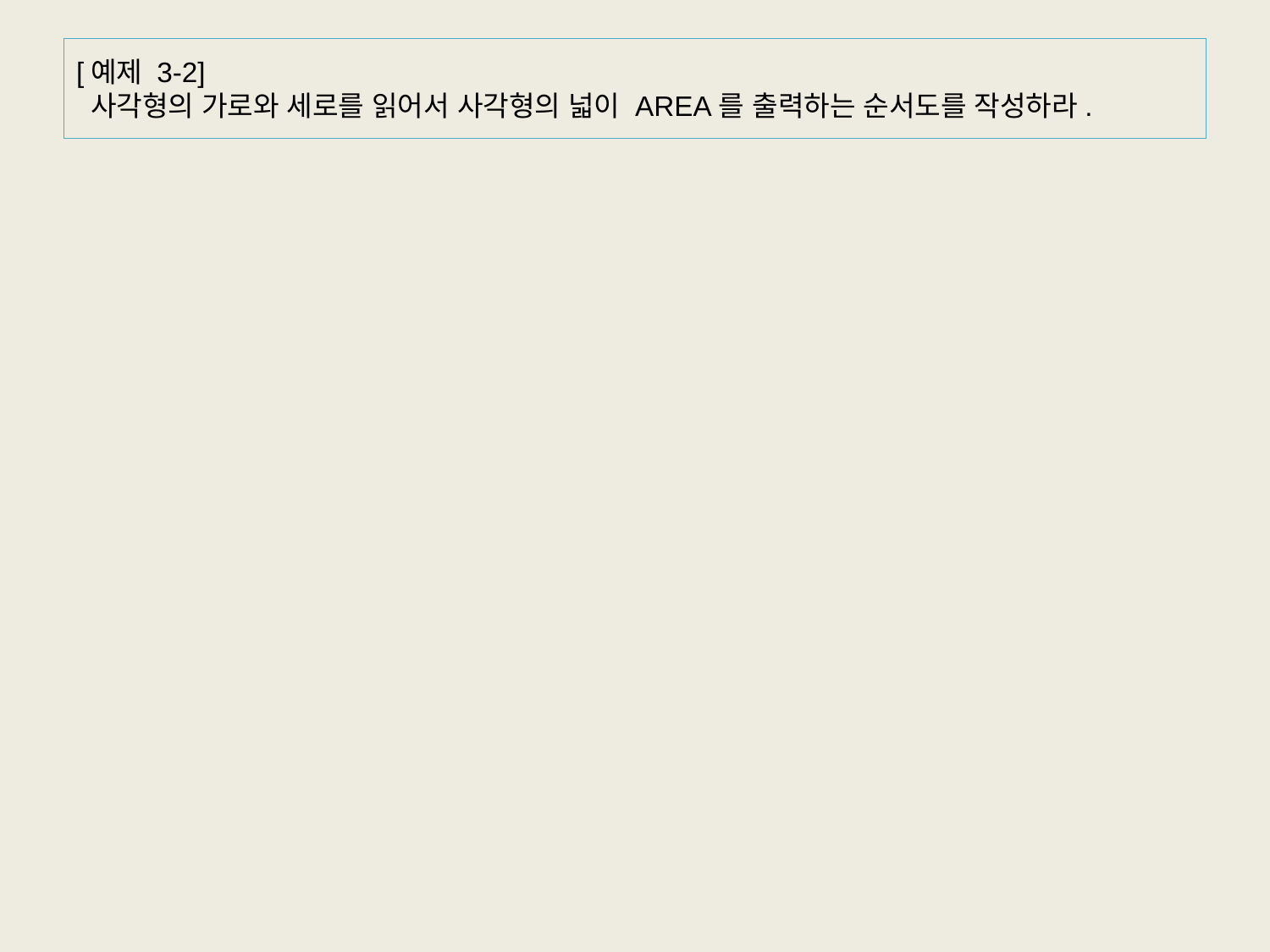

# [예제 3-2] 사각형의 가로와 세로를 읽어서 사각형의 넓이 AREA를 출력하는 순서도를 작성하라.